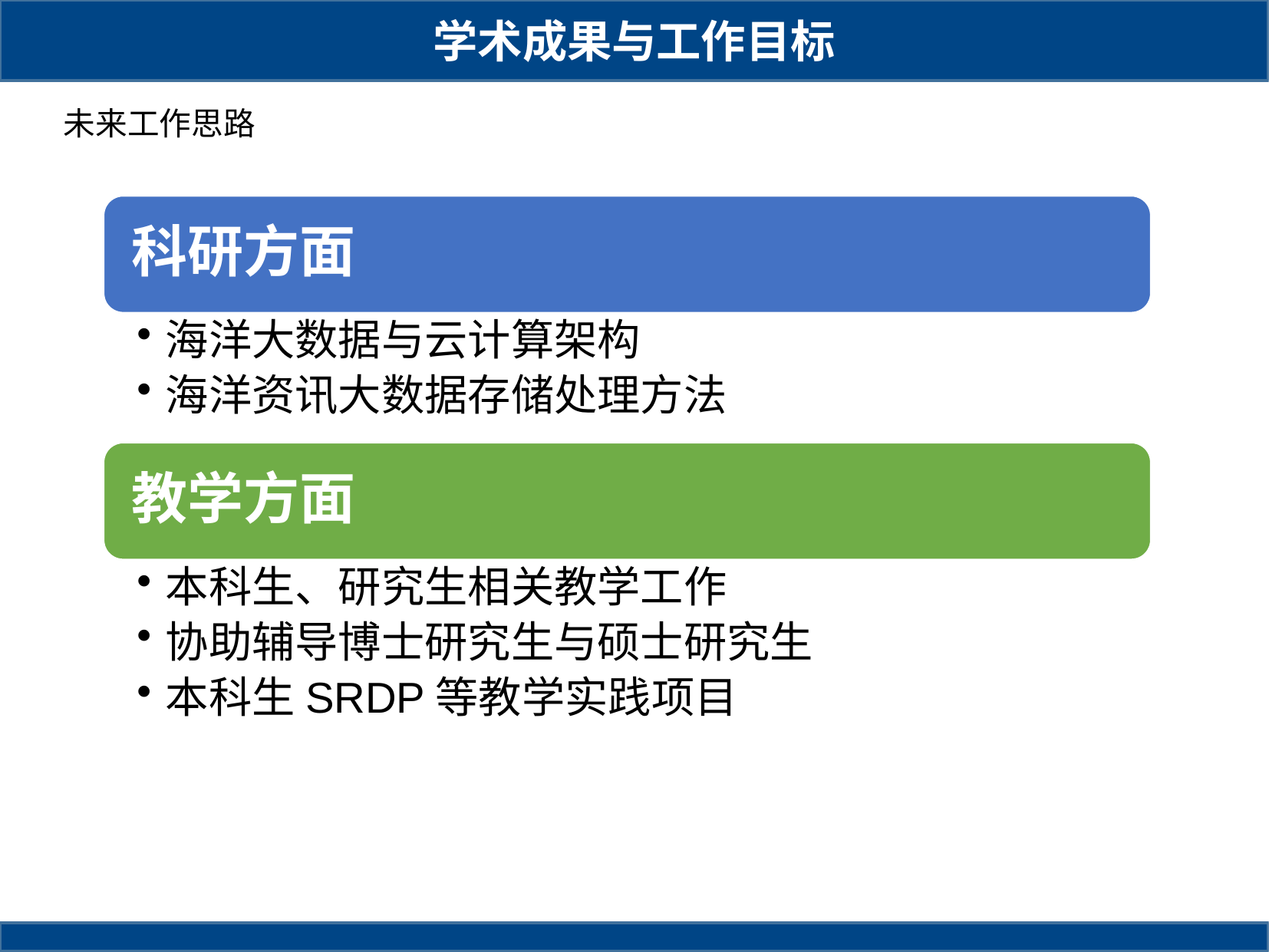

# 学术成果与工作目标
未来工作思路
科研方面
海洋大数据与云计算架构
海洋资讯大数据存储处理方法
教学方面
本科生、研究生相关教学工作
协助辅导博士研究生与硕士研究生
本科生SRDP等教学实践项目